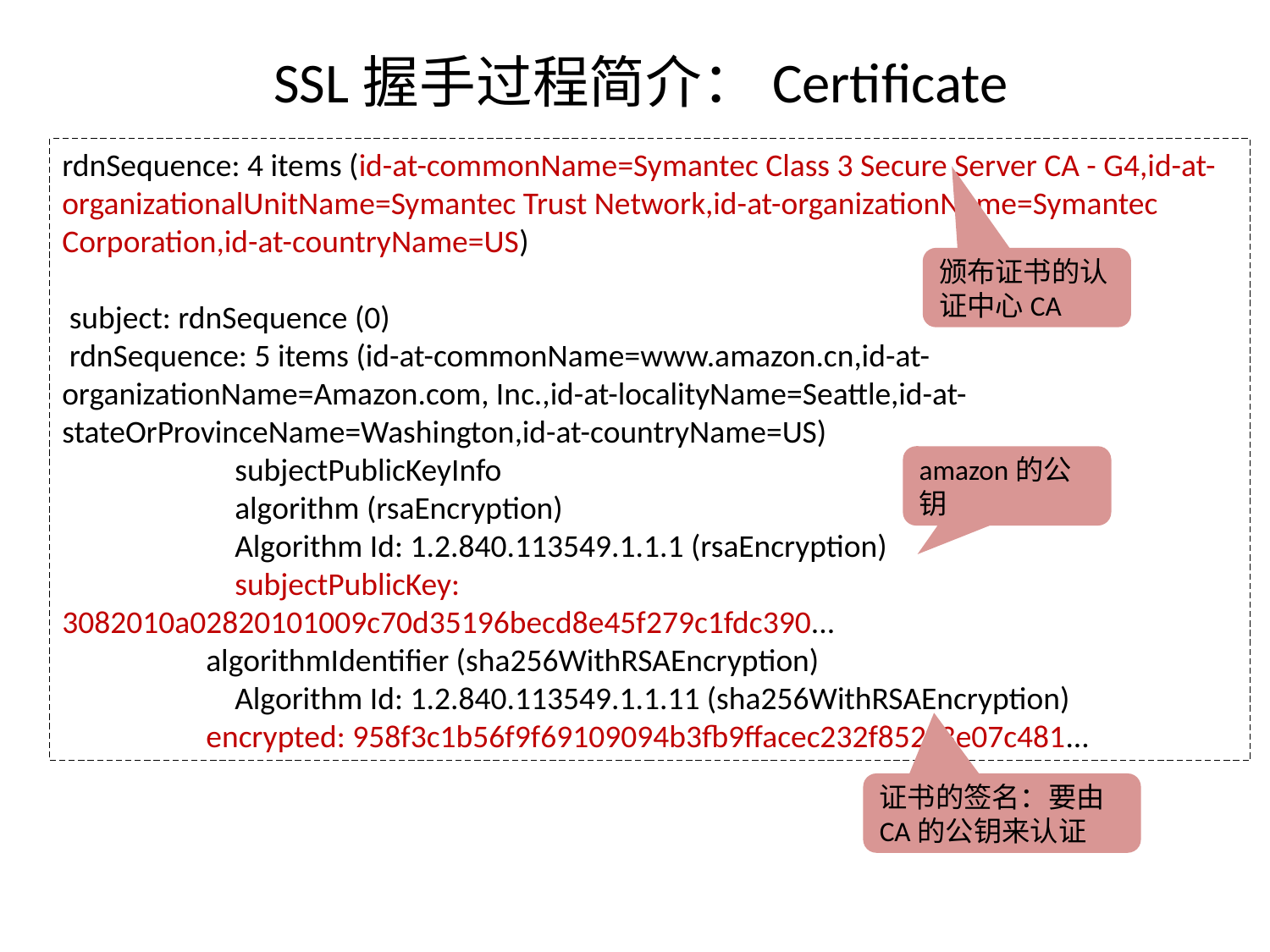

# SSL握手过程简介：Certificate
rdnSequence: 4 items (id-at-commonName=Symantec Class 3 Secure Server CA - G4,id-at-organizationalUnitName=Symantec Trust Network,id-at-organizationName=Symantec Corporation,id-at-countryName=US)

 subject: rdnSequence (0)
 rdnSequence: 5 items (id-at-commonName=www.amazon.cn,id-at-organizationName=Amazon.com, Inc.,id-at-localityName=Seattle,id-at-stateOrProvinceName=Washington,id-at-countryName=US)
                        subjectPublicKeyInfo
                        algorithm (rsaEncryption)
                        Algorithm Id: 1.2.840.113549.1.1.1 (rsaEncryption)
                        subjectPublicKey: 3082010a02820101009c70d35196becd8e45f279c1fdc390...
                    algorithmIdentifier (sha256WithRSAEncryption)
                        Algorithm Id: 1.2.840.113549.1.1.11 (sha256WithRSAEncryption)
                    encrypted: 958f3c1b56f9f69109094b3fb9ffacec232f852c3e07c481...
颁布证书的认证中心CA
amazon的公钥
证书的签名：要由CA的公钥来认证